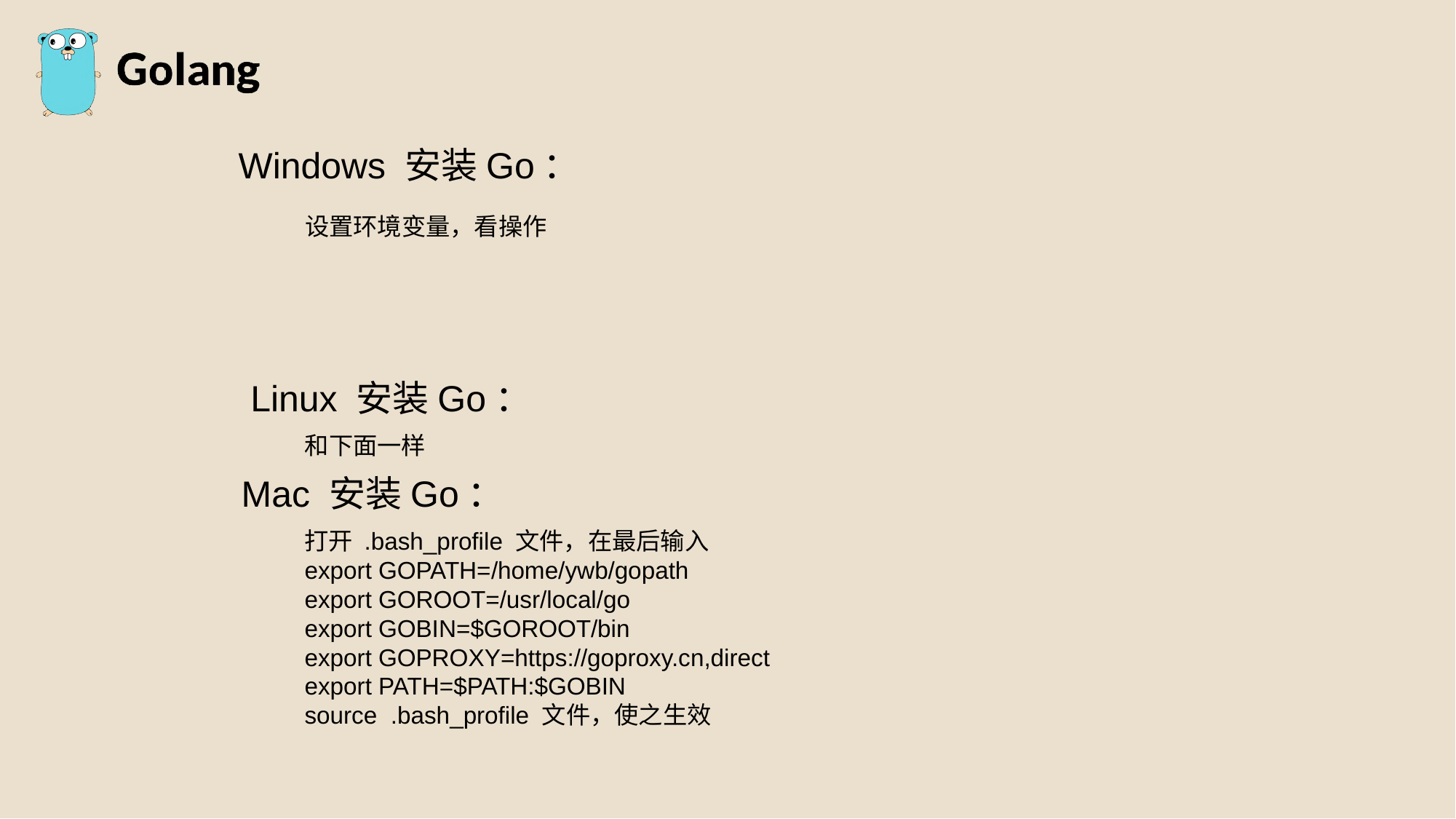

Windows 安装Go：
设置环境变量，看操作
Linux 安装Go：
和下面一样
Mac 安装Go：
打开 .bash_profile 文件，在最后输入
export GOPATH=/home/ywb/gopath
export GOROOT=/usr/local/go
export GOBIN=$GOROOT/bin
export GOPROXY=https://goproxy.cn,direct
export PATH=$PATH:$GOBIN
source  .bash_profile 文件，使之生效